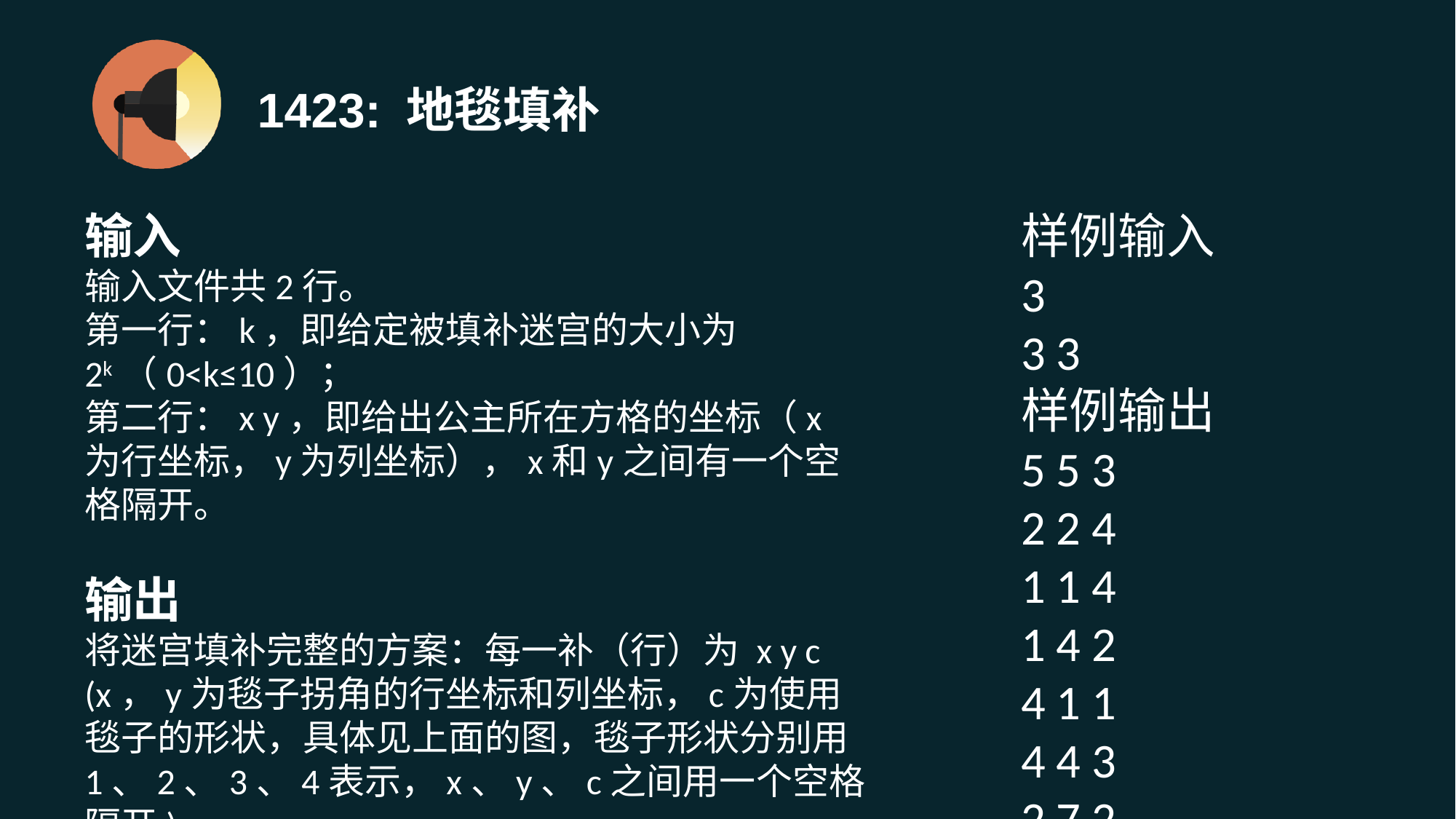

# 1423: 地毯填补
输入
输入文件共2行。
第一行：k，即给定被填补迷宫的大小为2k（0<k≤10）；
第二行：x y，即给出公主所在方格的坐标（x为行坐标，y为列坐标），x和y之间有一个空格隔开。

输出
将迷宫填补完整的方案：每一补（行）为 x y c (x，y为毯子拐角的行坐标和列坐标，c为使用毯子的形状，具体见上面的图，毯子形状分别用1、2、3、4表示，x、y、c之间用一个空格隔开)。
样例输入
3
3 3
样例输出
5 5 3
2 2 4
1 1 4
1 4 2
4 1 1
4 4 3
2 7 2
1 5 4
1 8 2
3 6 2
4 8 3
7 2 1
5 1 4
6 3 1
8 1 1
8 4 3
7 7 3
6 6 3
5 8 2
8 5 1
8 8 3